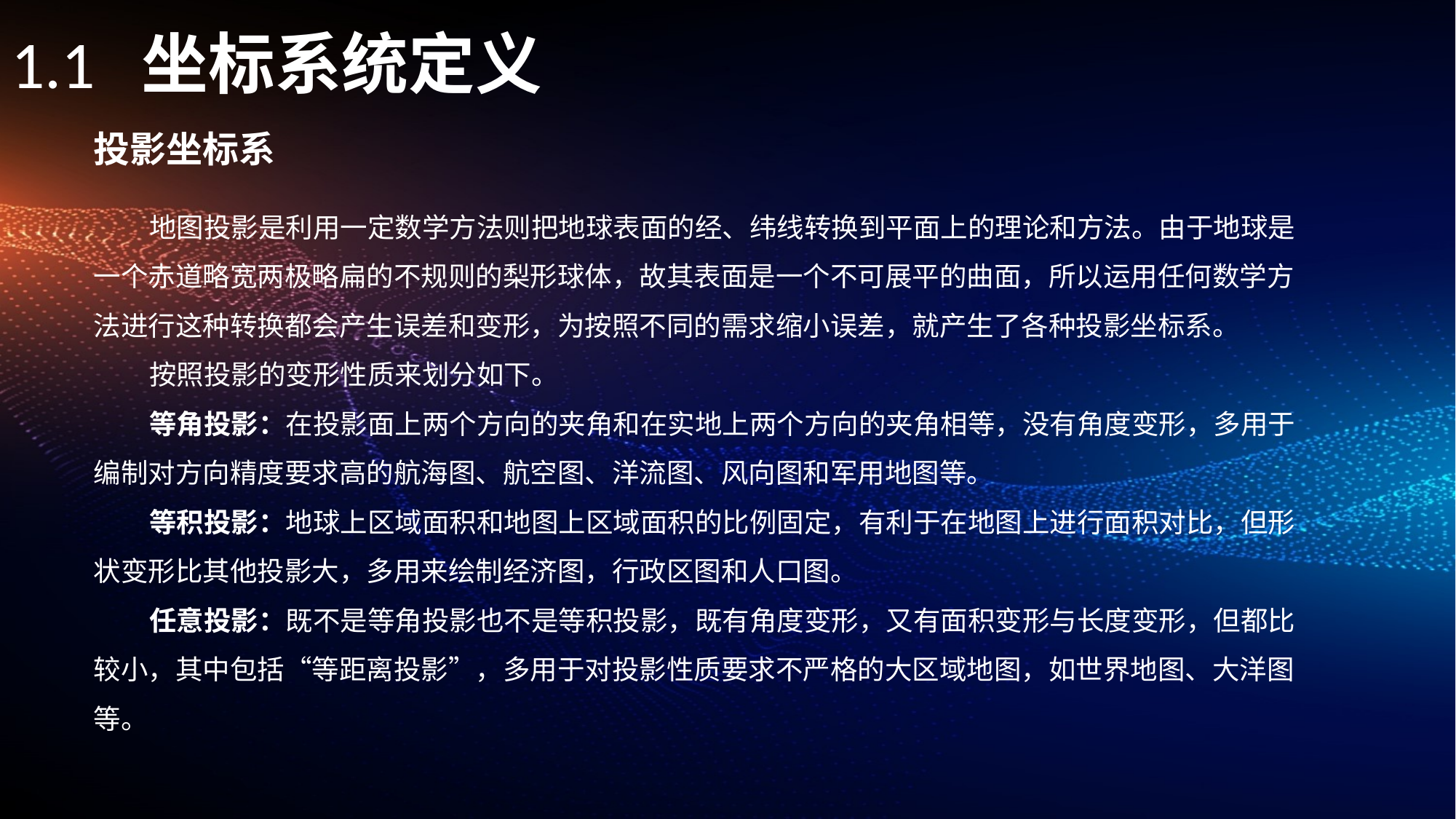

# 1.1  坐标系统定义
投影坐标系
地图投影是利用一定数学方法则把地球表面的经、纬线转换到平面上的理论和方法。由于地球是一个赤道略宽两极略扁的不规则的梨形球体，故其表面是一个不可展平的曲面，所以运用任何数学方法进行这种转换都会产生误差和变形，为按照不同的需求缩小误差，就产生了各种投影坐标系。
按照投影的变形性质来划分如下。
等角投影：在投影面上两个方向的夹角和在实地上两个方向的夹角相等，没有角度变形，多用于编制对方向精度要求高的航海图、航空图、洋流图、风向图和军用地图等。
等积投影：地球上区域面积和地图上区域面积的比例固定，有利于在地图上进行面积对比，但形状变形比其他投影大，多用来绘制经济图，行政区图和人口图。
任意投影：既不是等角投影也不是等积投影，既有角度变形，又有面积变形与长度变形，但都比较小，其中包括“等距离投影”，多用于对投影性质要求不严格的大区域地图，如世界地图、大洋图等。